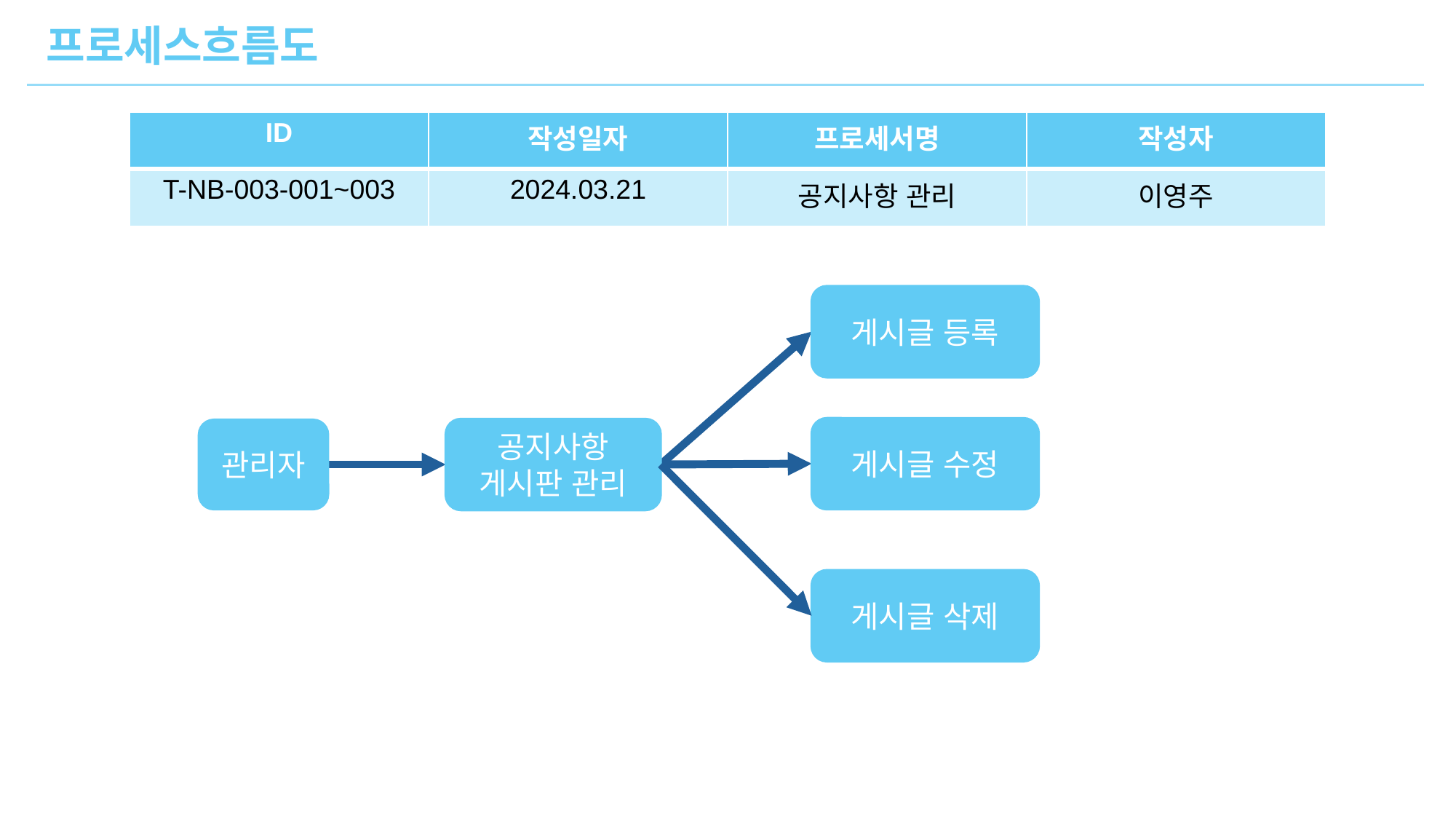

프로세스흐름도
| ID | 작성일자 | 프로세서명 | 작성자 |
| --- | --- | --- | --- |
| T-NB-003-001~003 | 2024.03.21 | 공지사항 관리 | 이영주 |
게시글 등록
게시글 수정
공지사항
게시판 관리
관리자
게시글 삭제